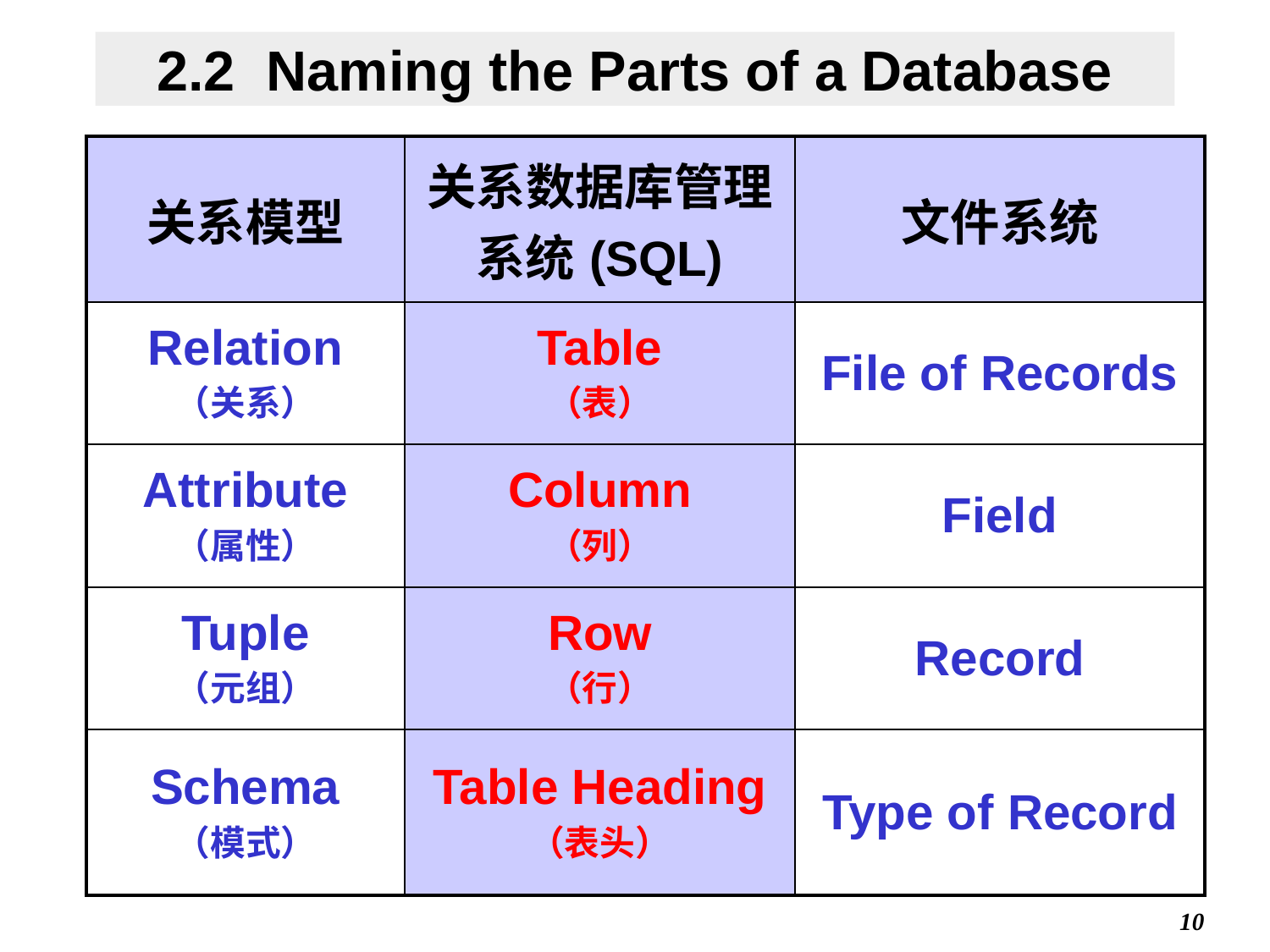

# 2.2  Naming the Parts of a Database
| 关系模型 | 关系数据库管理系统(SQL) | 文件系统 |
| --- | --- | --- |
| Relation （关系） | Table （表） | File of Records |
| Attribute （属性） | Column （列） | Field |
| Tuple （元组） | Row （行） | Record |
| Schema （模式） | Table Heading （表头） | Type of Record |

10